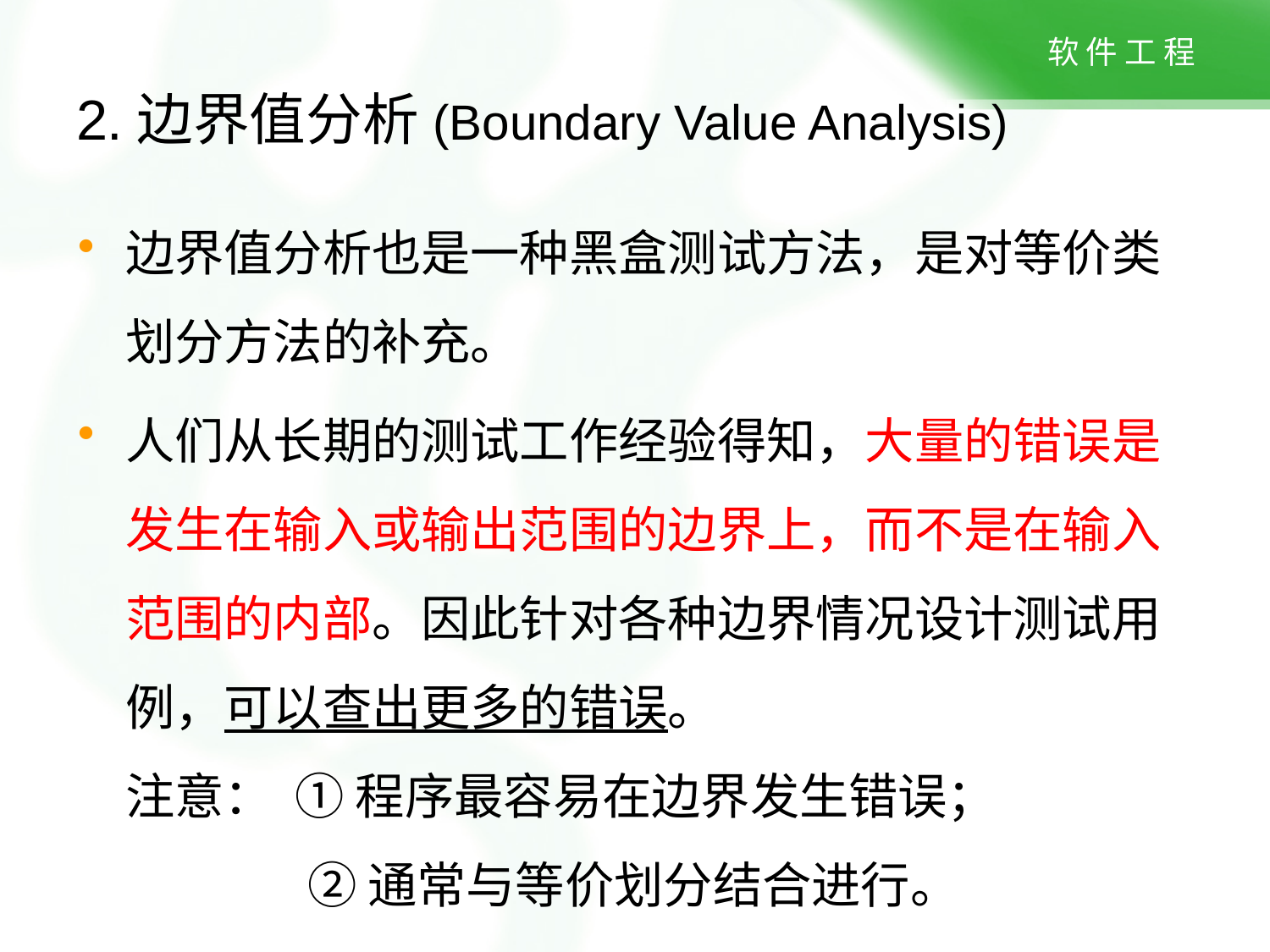

2.边界值分析(Boundary Value Analysis)
边界值分析也是一种黑盒测试方法，是对等价类划分方法的补充。
人们从长期的测试工作经验得知，大量的错误是发生在输入或输出范围的边界上，而不是在输入范围的内部。因此针对各种边界情况设计测试用例，可以查出更多的错误。
注意：  ① 程序最容易在边界发生错误；                             	     ② 通常与等价划分结合进行。